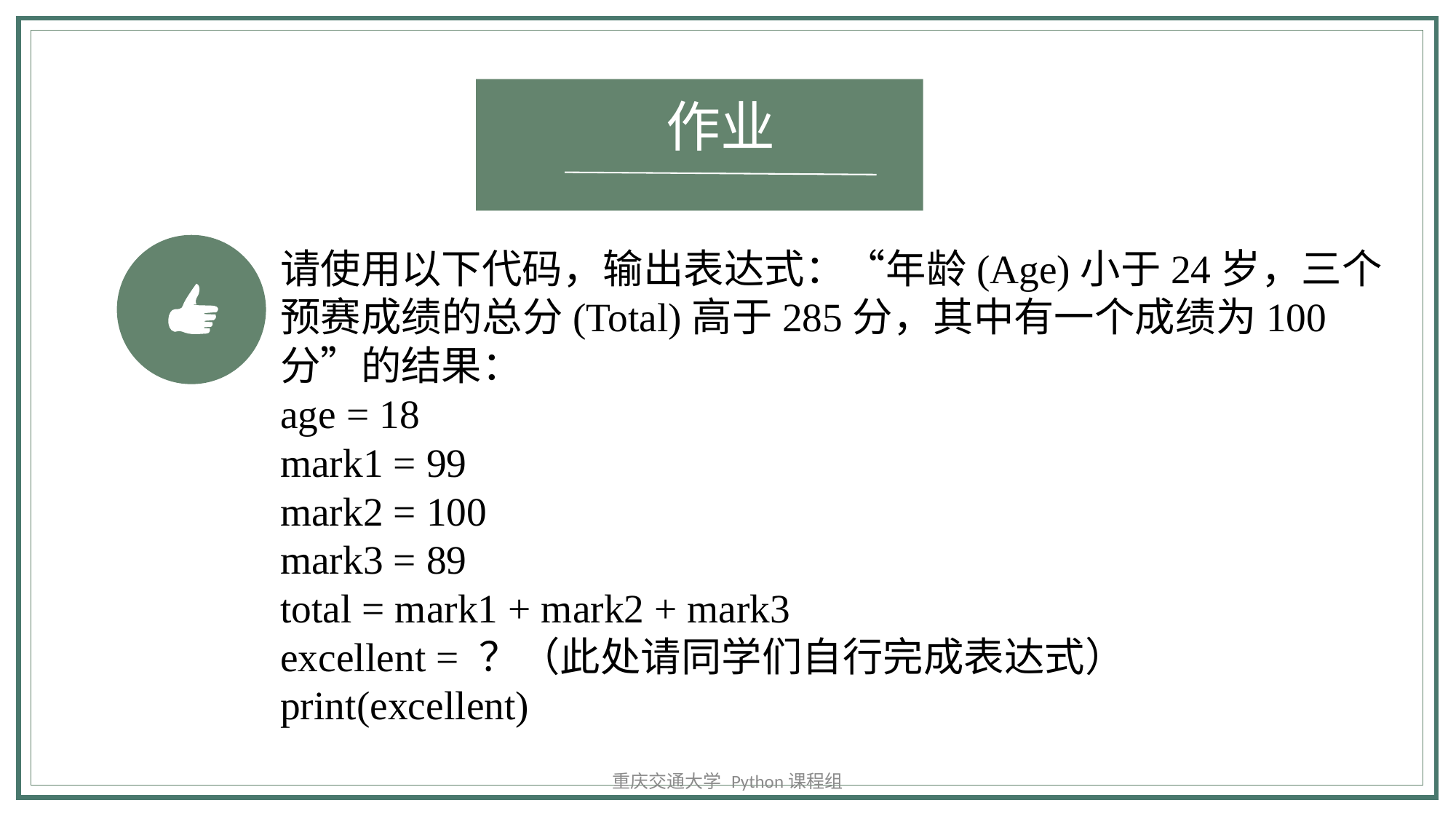

作业

请使用以下代码，输出表达式：“年龄(Age)小于24岁，三个预赛成绩的总分(Total)高于285分，其中有一个成绩为100分”的结果：
age = 18
mark1 = 99
mark2 = 100
mark3 = 89
total = mark1 + mark2 + mark3
excellent = ？（此处请同学们自行完成表达式）
print(excellent)

重庆交通大学 Python课程组